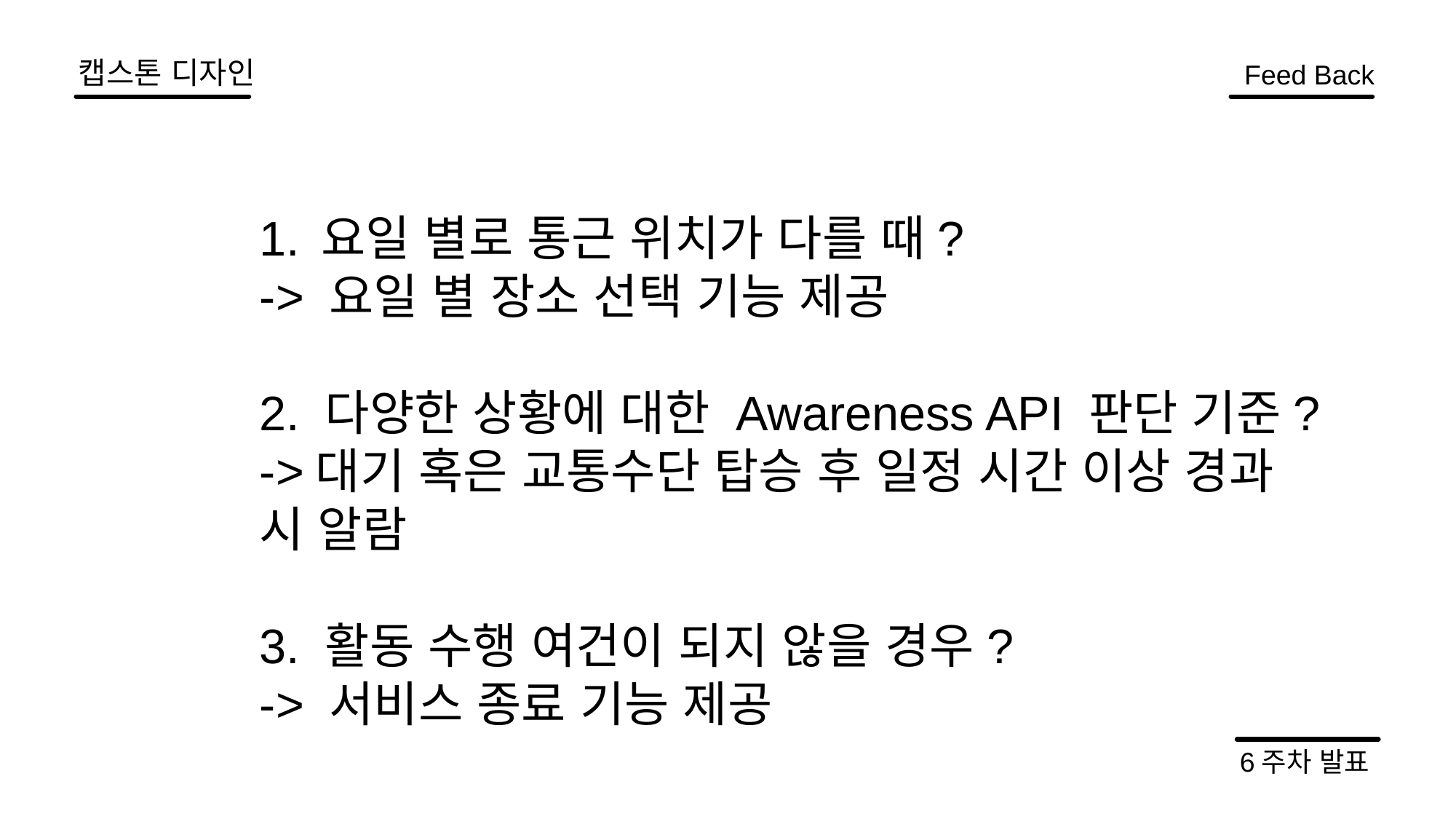

캡스톤 디자인
Feed Back
요일 별로 통근 위치가 다를 때?
-> 요일 별 장소 선택 기능 제공

2. 다양한 상황에 대한 Awareness API 판단 기준?
->대기 혹은 교통수단 탑승 후 일정 시간 이상 경과 시 알람

3. 활동 수행 여건이 되지 않을 경우?
-> 서비스 종료 기능 제공
6주차 발표